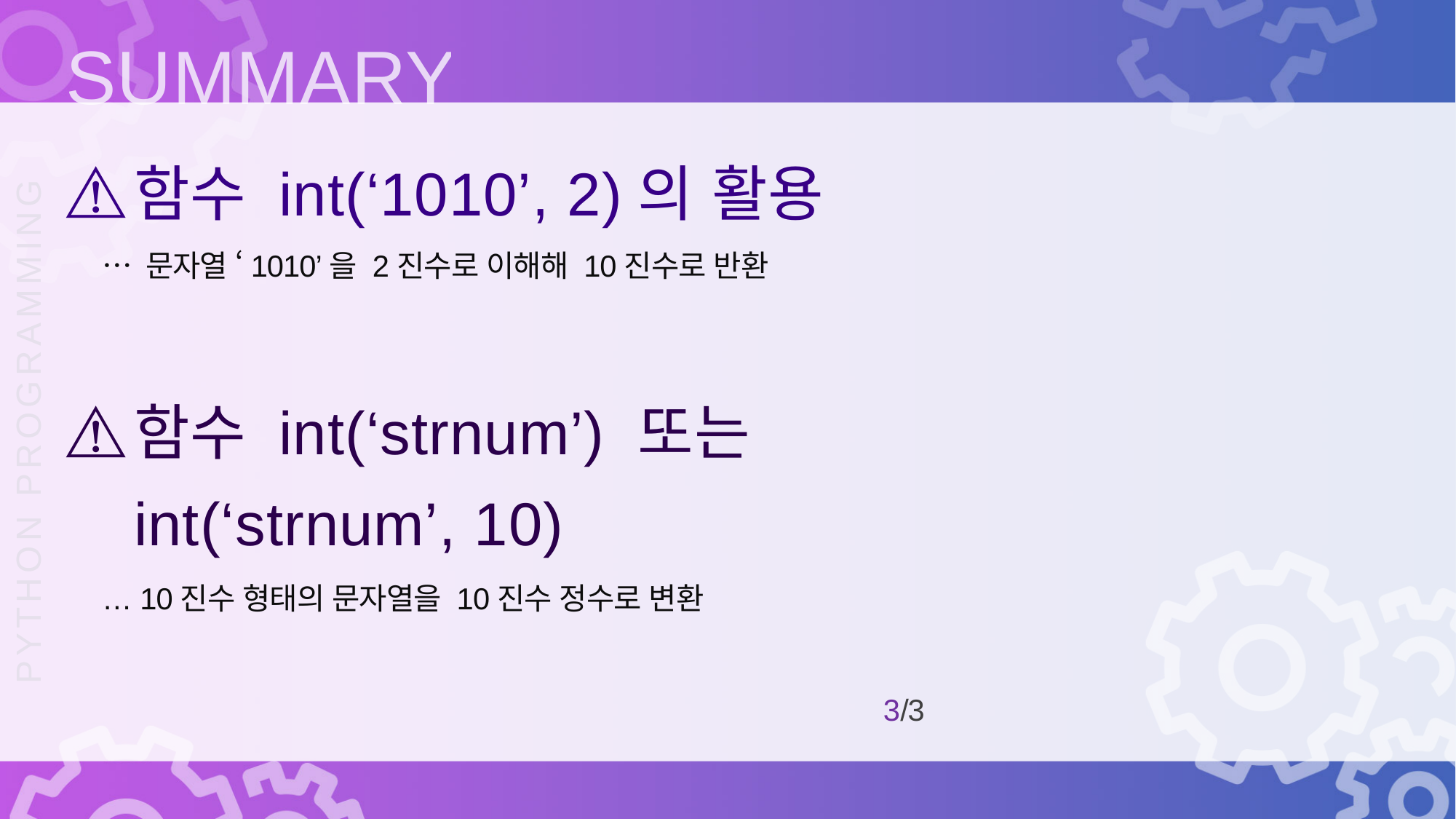

함수 int(‘1010’, 2)의 활용
… 문자열 ‘1010’을 2진수로 이해해 10진수로 반환
함수 int(‘strnum’) 또는
int(‘strnum’, 10)
… 10진수 형태의 문자열을 10진수 정수로 변환
3/3